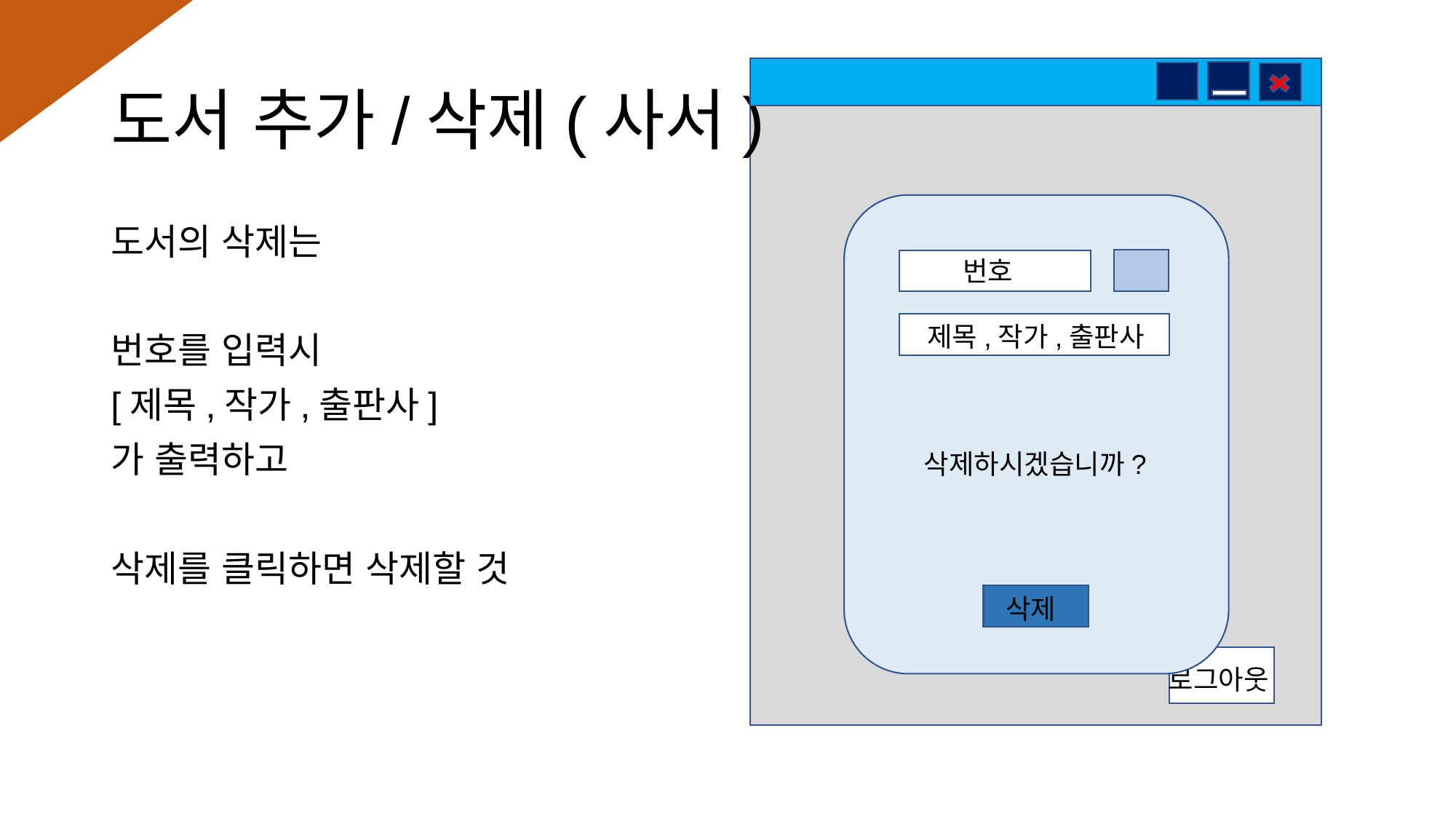

# 도서 추가/삭제(사서)

도서의 삭제는

번호를 입력시
[제목,작가,출판사]
가 출력하고

삭제를 클릭하면 삭제할 것
번호

제목,작가,출판사
삭제하시겠습니까?

삭제

로그아웃